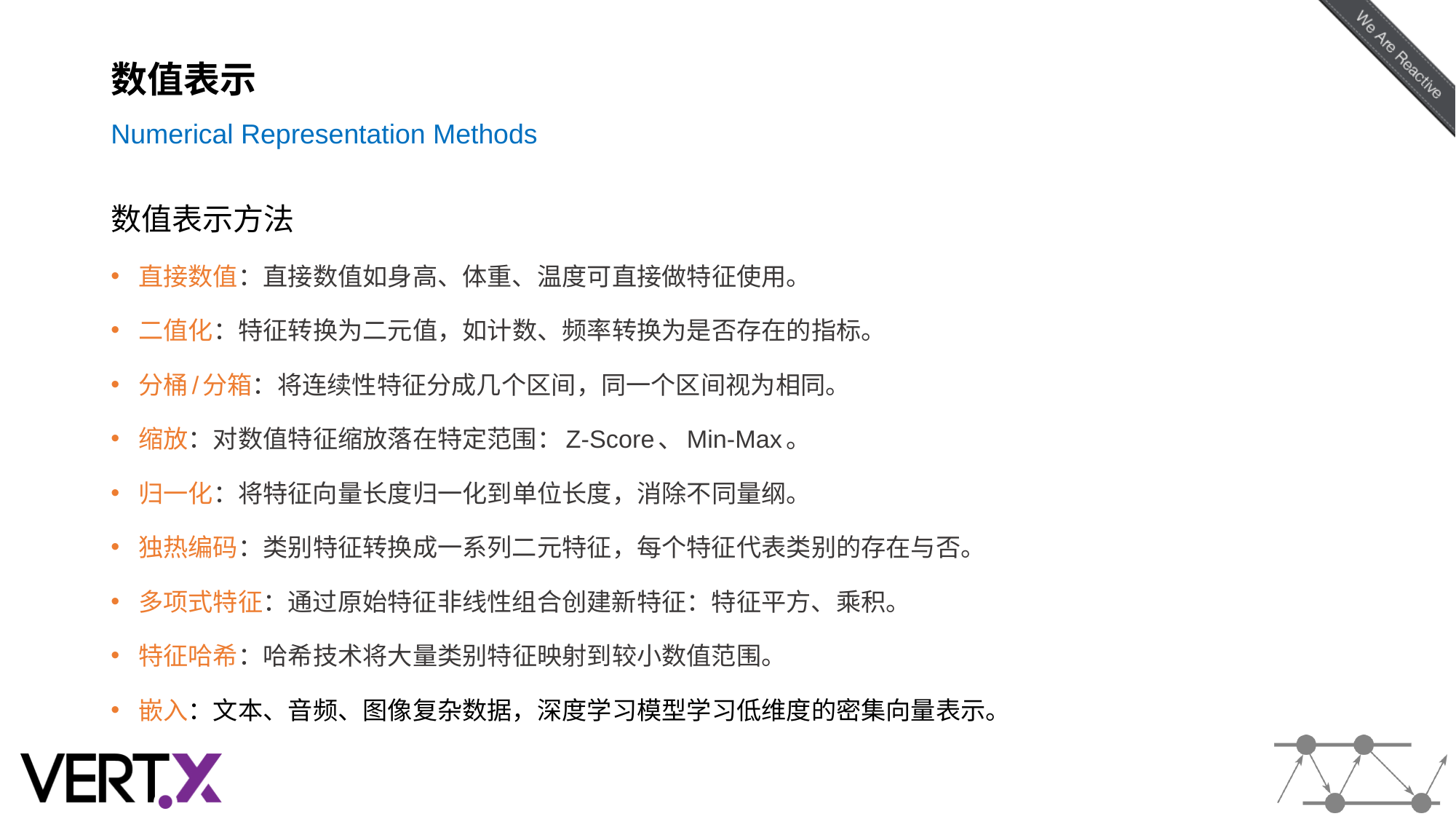

# 数值表示 Numerical Representation Methods
数值表示方法
直接数值：直接数值如身高、体重、温度可直接做特征使用。
二值化：特征转换为二元值，如计数、频率转换为是否存在的指标。
分桶/分箱：将连续性特征分成几个区间，同一个区间视为相同。
缩放：对数值特征缩放落在特定范围：Z-Score、Min-Max。
归一化：将特征向量长度归一化到单位长度，消除不同量纲。
独热编码：类别特征转换成一系列二元特征，每个特征代表类别的存在与否。
多项式特征：通过原始特征非线性组合创建新特征：特征平方、乘积。
特征哈希：哈希技术将大量类别特征映射到较小数值范围。
嵌入：文本、音频、图像复杂数据，深度学习模型学习低维度的密集向量表示。